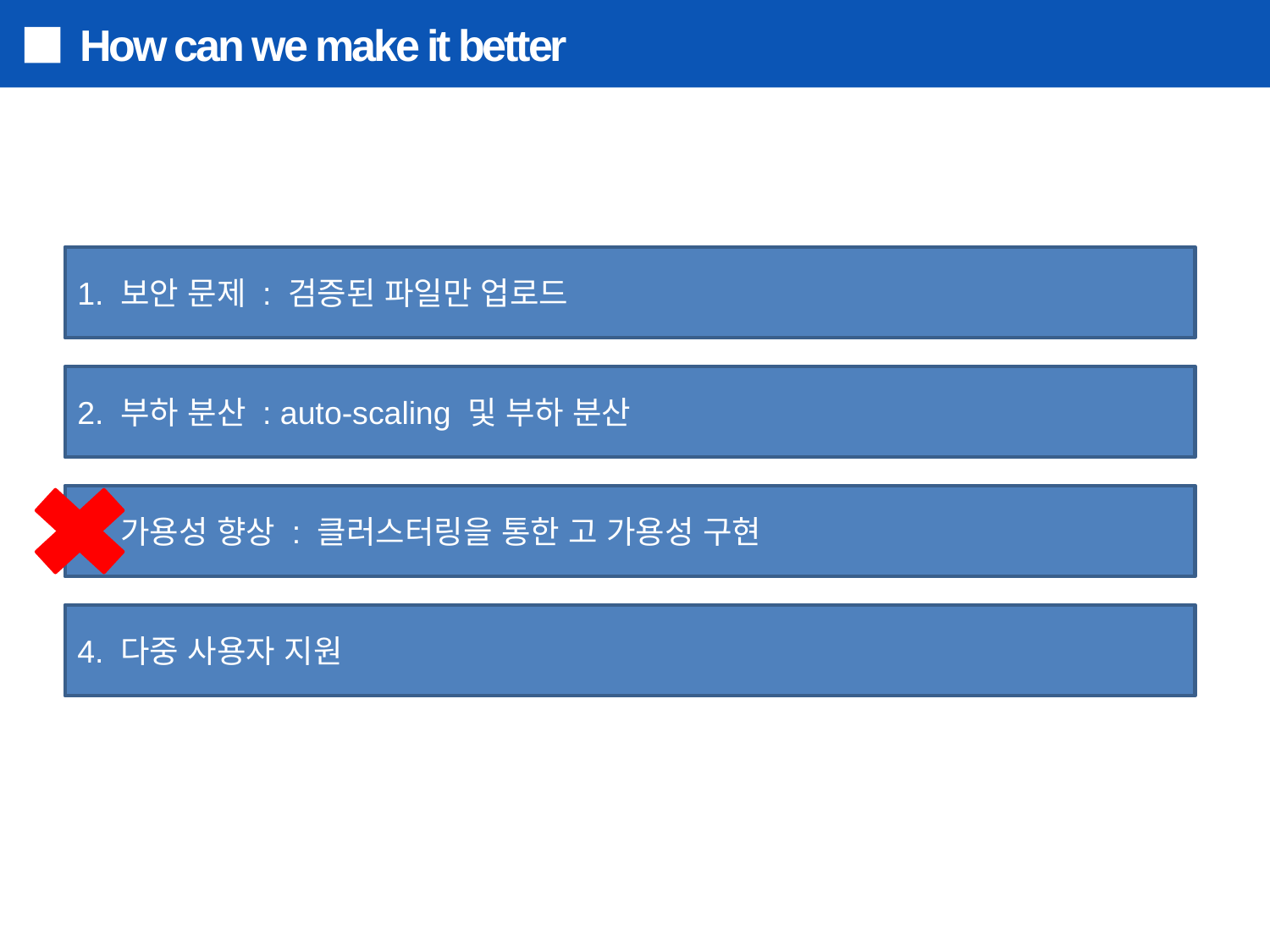

How can we make it better
1. 보안 문제 : 검증된 파일만 업로드
2. 부하 분산 : auto-scaling 및 부하 분산

3. 가용성 향상 : 클러스터링을 통한 고 가용성 구현
4. 다중 사용자 지원